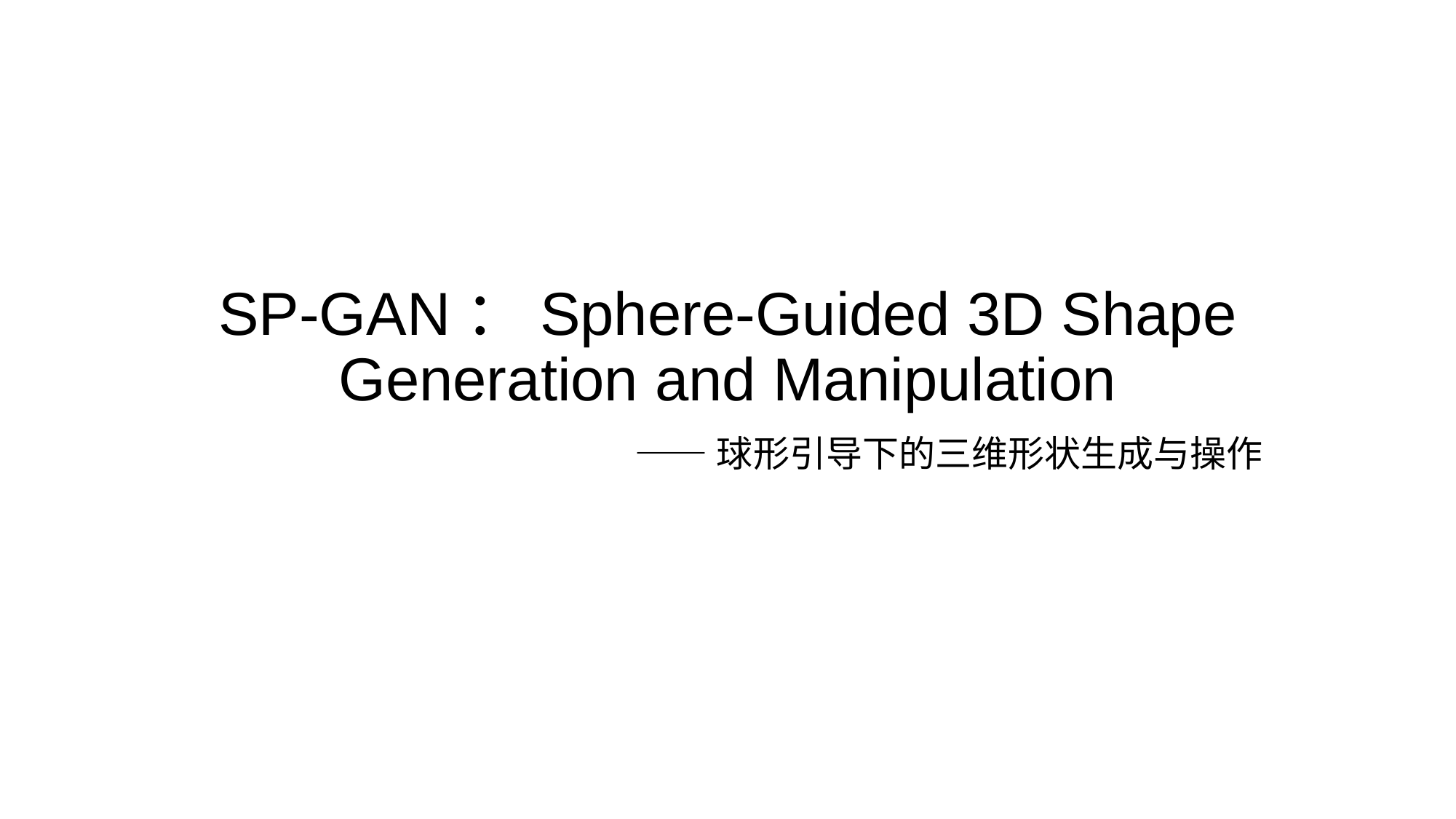

# SP-GAN：Sphere-Guided 3D Shape Generation and Manipulation
——球形引导下的三维形状生成与操作